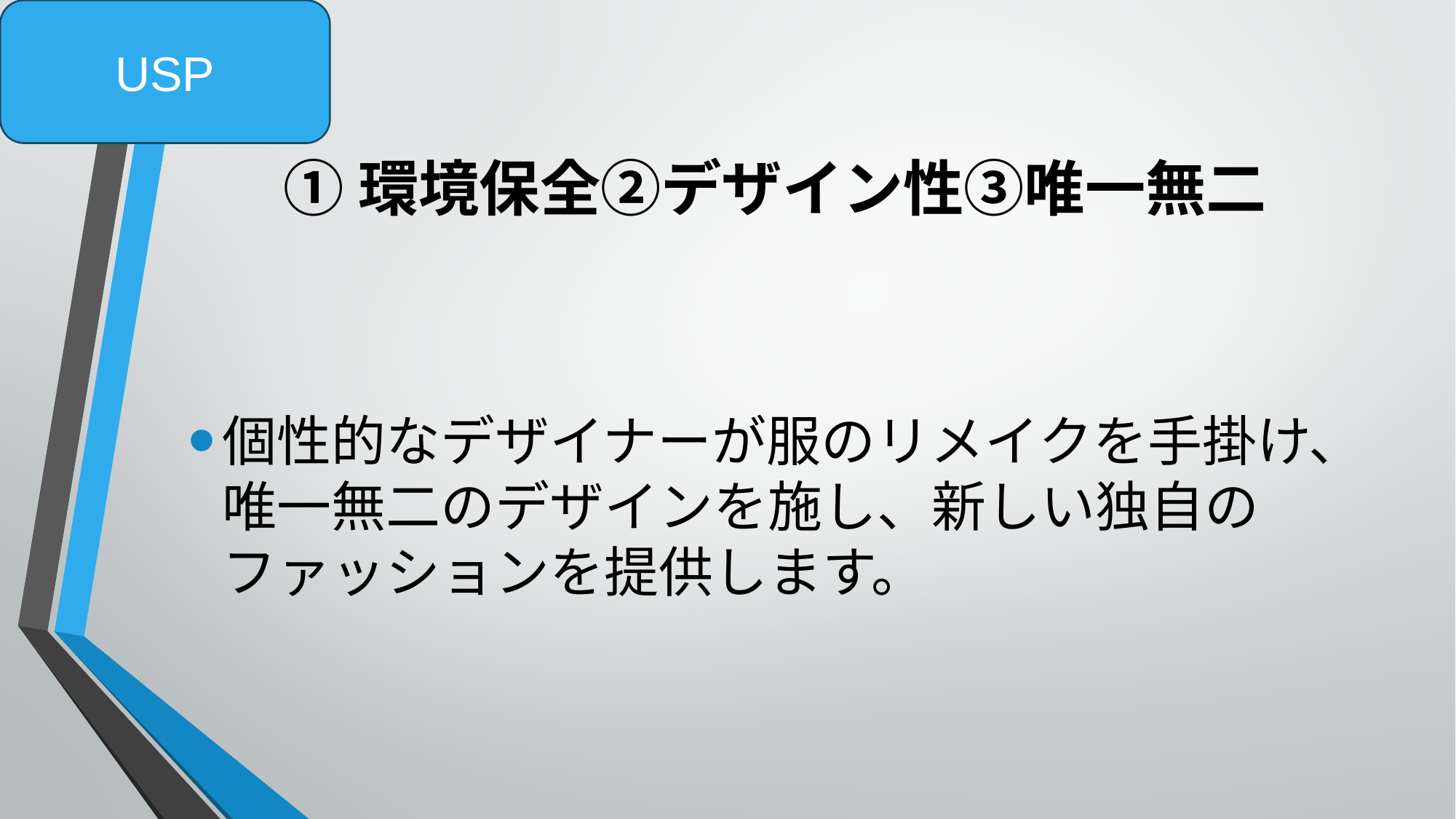

USP
# ①環境保全②デザイン性③唯一無二
個性的なデザイナーが服のリメイクを手掛け、唯一無二のデザインを施し、新しい独自のファッションを提供します。